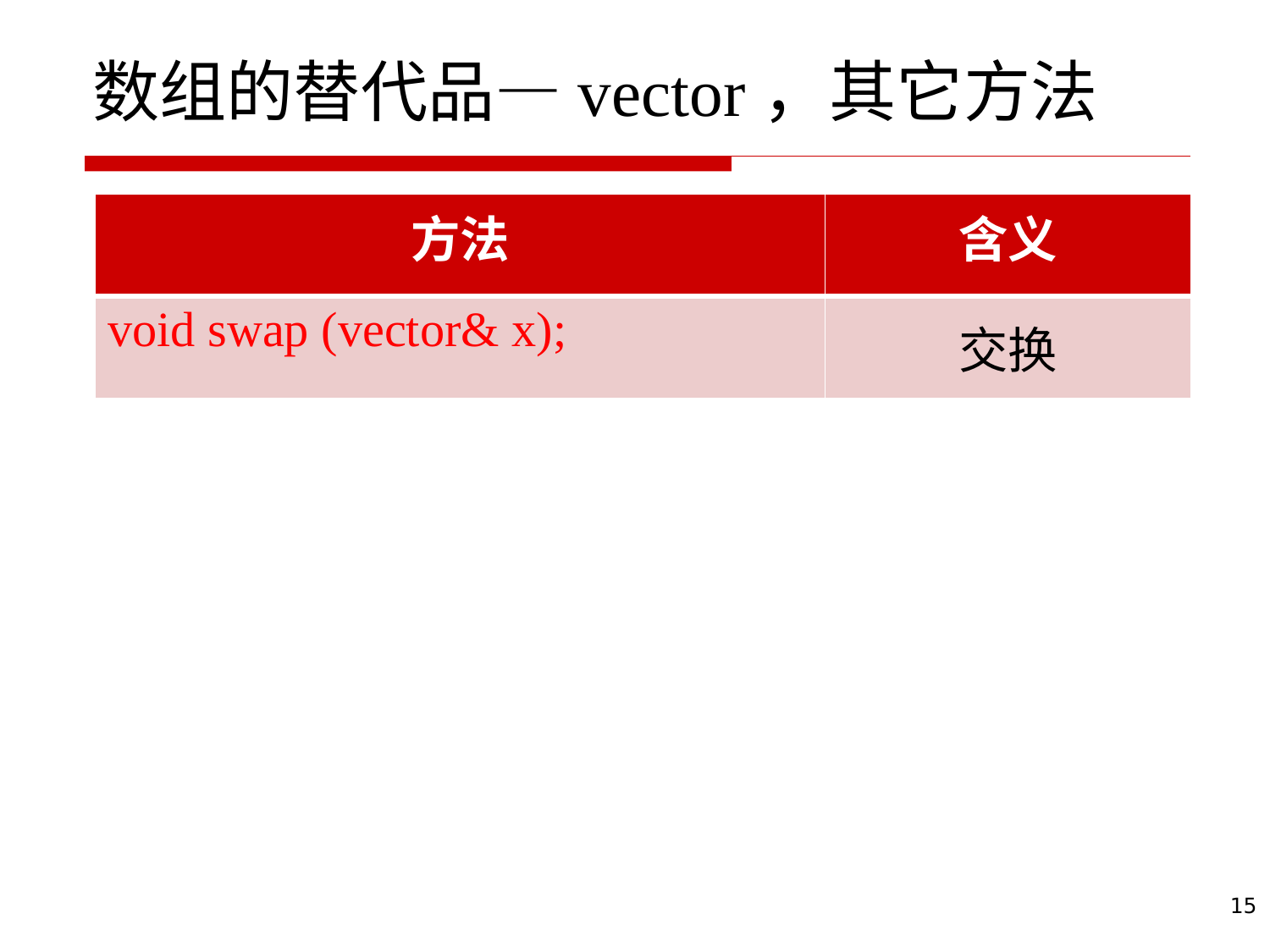

# 数组的替代品—vector，其它方法
| 方法 | 含义 |
| --- | --- |
| void swap (vector& x); | 交换 |
15